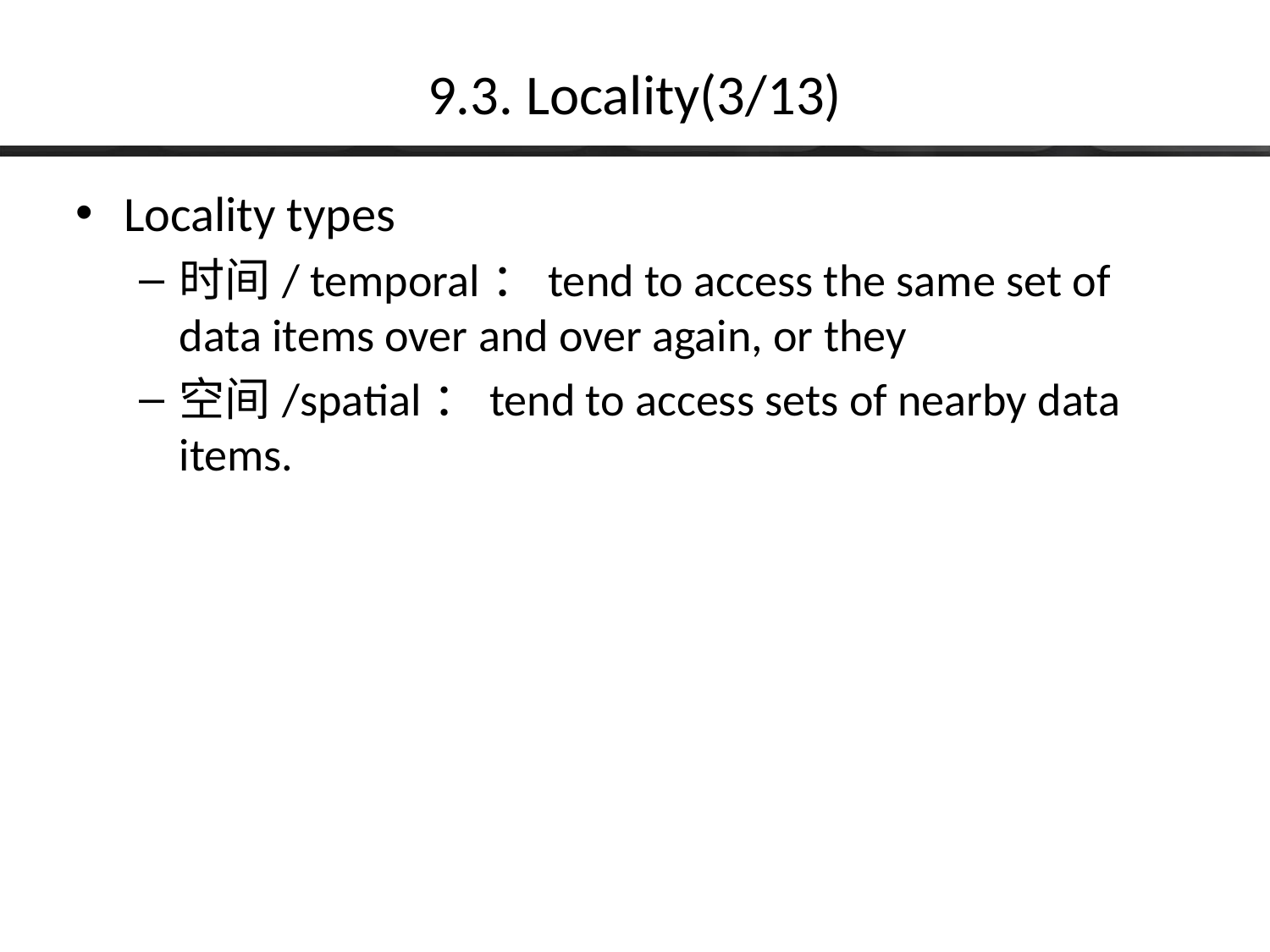

# 9.3. Locality(3/13)
Locality types
时间/ temporal：tend to access the same set of data items over and over again, or they
空间/spatial：tend to access sets of nearby data items.